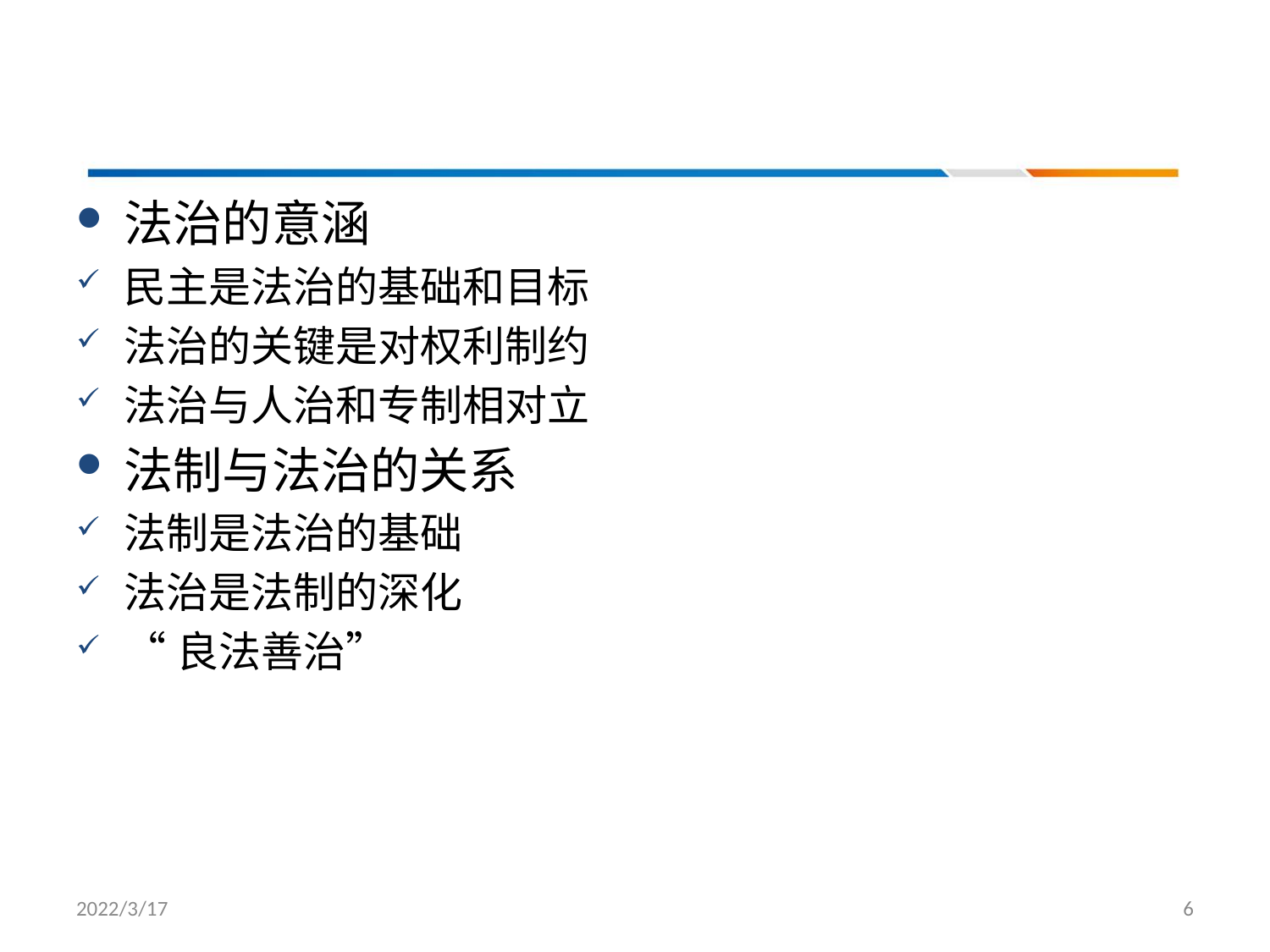

#
法治的意涵
民主是法治的基础和目标
法治的关键是对权利制约
法治与人治和专制相对立
法制与法治的关系
法制是法治的基础
法治是法制的深化
“良法善治”

2022/3/17

6